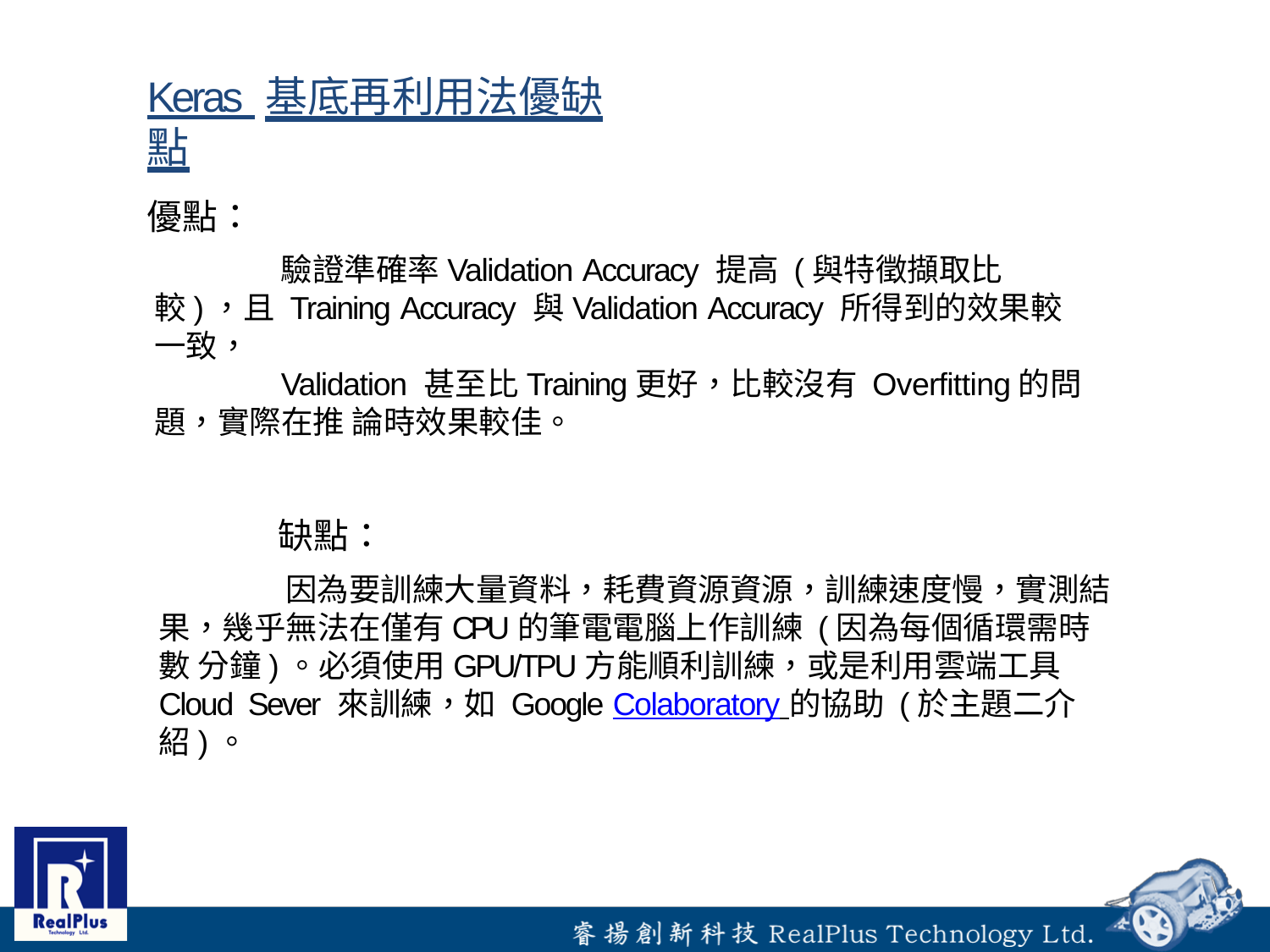

# Keras 基底再利用法優缺點
優點：
驗證準確率Validation Accuracy 提高 (與特徵擷取比較)，且 Training Accuracy 與Validation Accuracy 所得到的效果較一致，
Validation 甚至比Training更好，比較沒有 Overfitting的問題，實際在推 論時效果較佳。

缺點：
因為要訓練大量資料，耗費資源資源，訓練速度慢，實測結 果，幾乎無法在僅有CPU的筆電電腦上作訓練 (因為每個循環需時數 分鐘)。必須使用GPU/TPU方能順利訓練，或是利用雲端工具 Cloud  Sever 來訓練，如 Google Colaboratory 的協助 (於主題二介紹)。